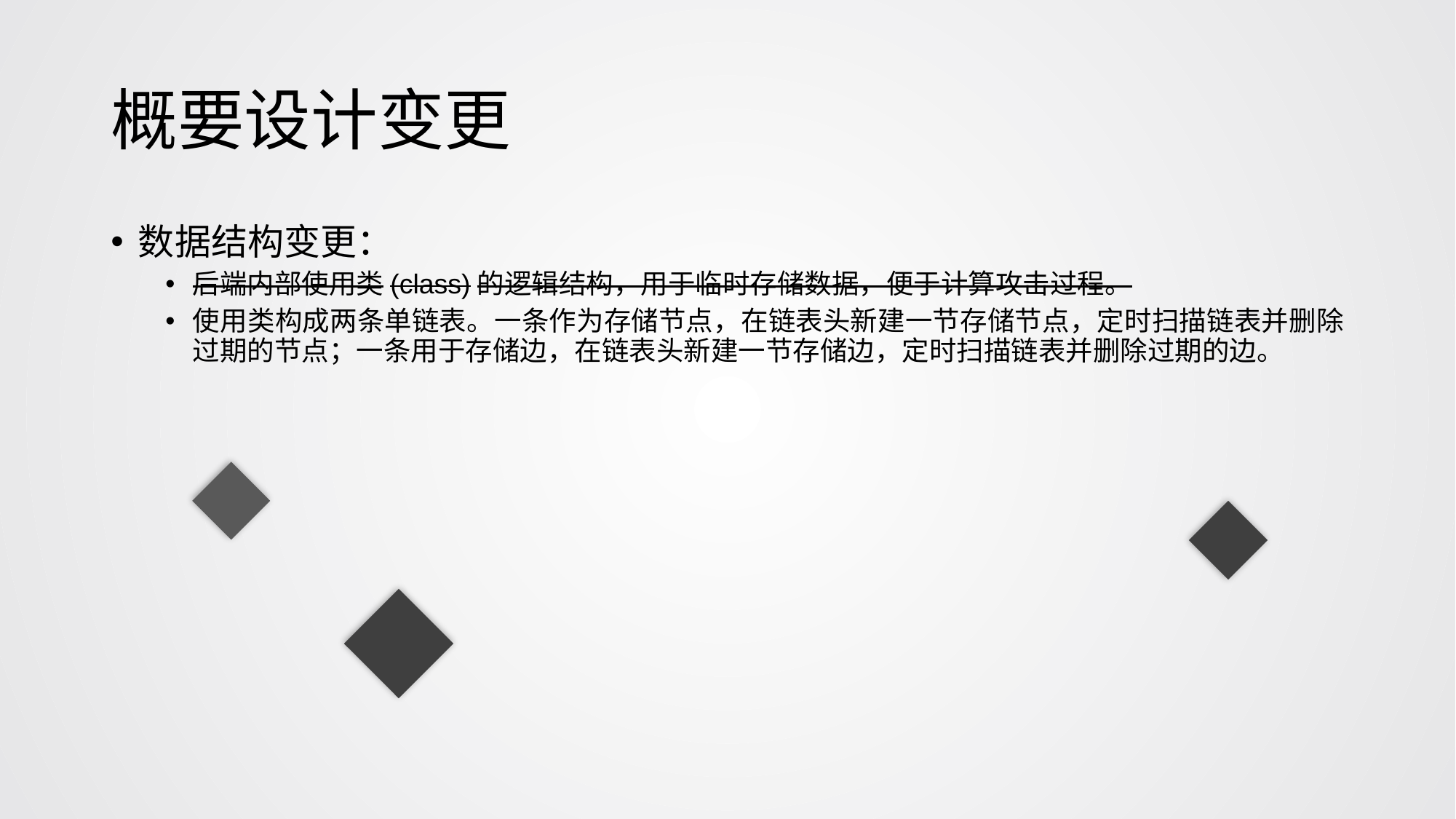

# 概要设计变更
数据结构变更：
后端内部使用类(class)的逻辑结构，用于临时存储数据，便于计算攻击过程。
使用类构成两条单链表。一条作为存储节点，在链表头新建一节存储节点，定时扫描链表并删除过期的节点；一条用于存储边，在链表头新建一节存储边，定时扫描链表并删除过期的边。